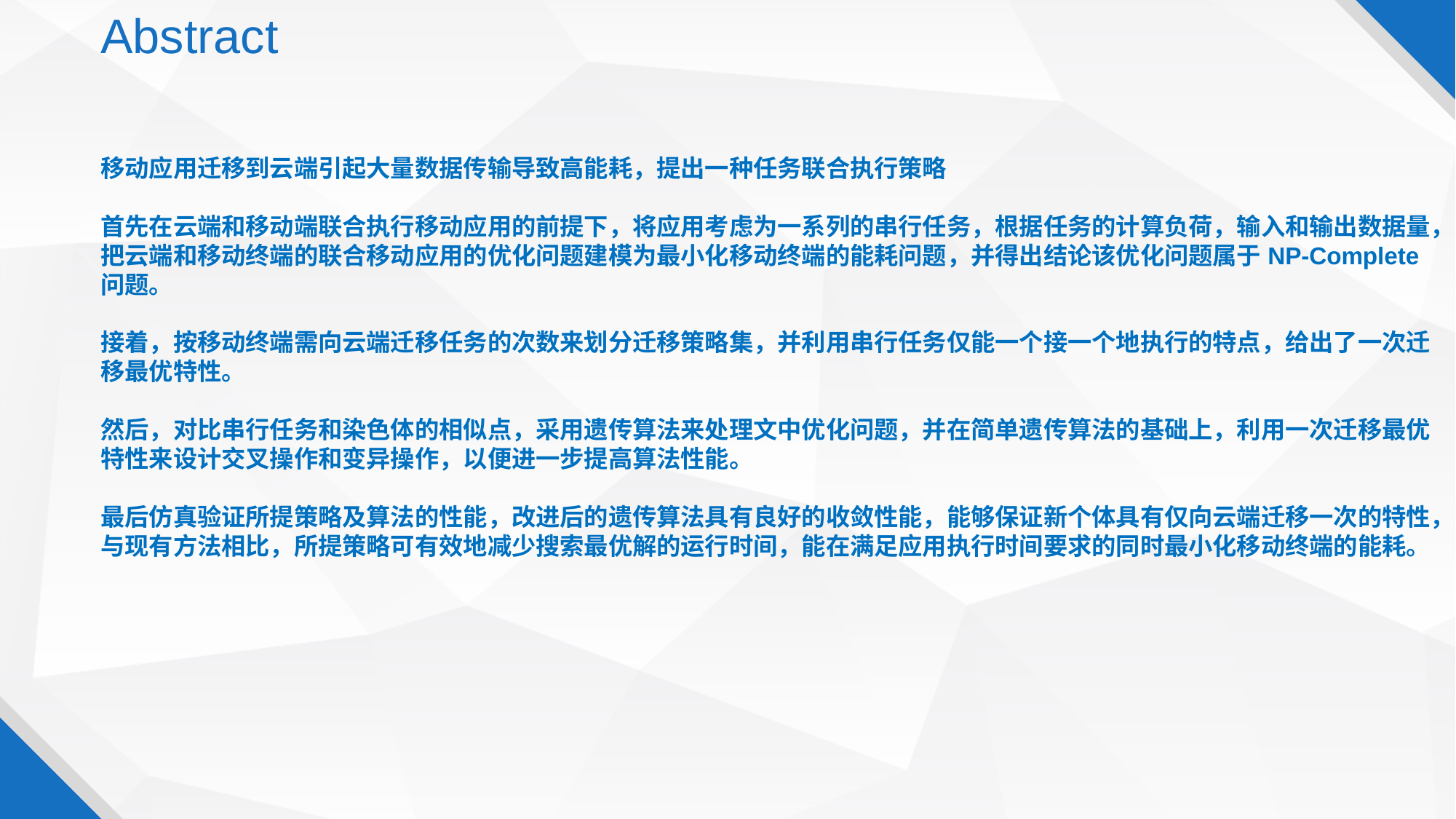

Abstract
移动应用迁移到云端引起大量数据传输导致高能耗，提出一种任务联合执行策略

首先在云端和移动端联合执行移动应用的前提下，将应用考虑为一系列的串行任务，根据任务的计算负荷，输入和输出数据量，把云端和移动终端的联合移动应用的优化问题建模为最小化移动终端的能耗问题，并得出结论该优化问题属于NP-Complete问题。

接着，按移动终端需向云端迁移任务的次数来划分迁移策略集，并利用串行任务仅能一个接一个地执行的特点，给出了一次迁移最优特性。

然后，对比串行任务和染色体的相似点，采用遗传算法来处理文中优化问题，并在简单遗传算法的基础上，利用一次迁移最优特性来设计交叉操作和变异操作，以便进一步提高算法性能。

最后仿真验证所提策略及算法的性能，改进后的遗传算法具有良好的收敛性能，能够保证新个体具有仅向云端迁移一次的特性，与现有方法相比，所提策略可有效地减少搜索最优解的运行时间，能在满足应用执行时间要求的同时最小化移动终端的能耗。